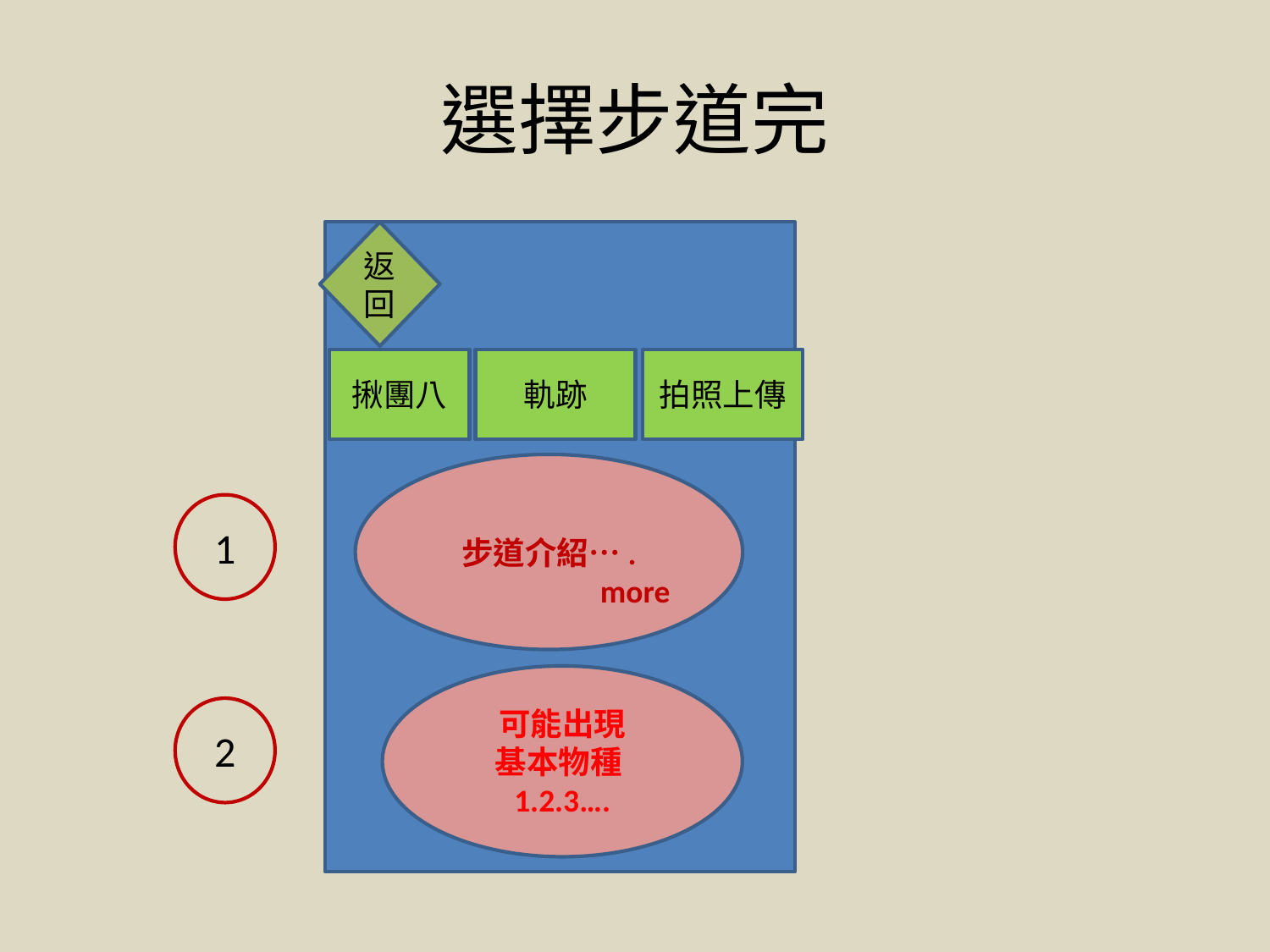

# 選擇步道完
返回

揪團八
軌跡
拍照上傳

步道介紹….
                        more
1
可能出現
基本物種1.2.3….
2